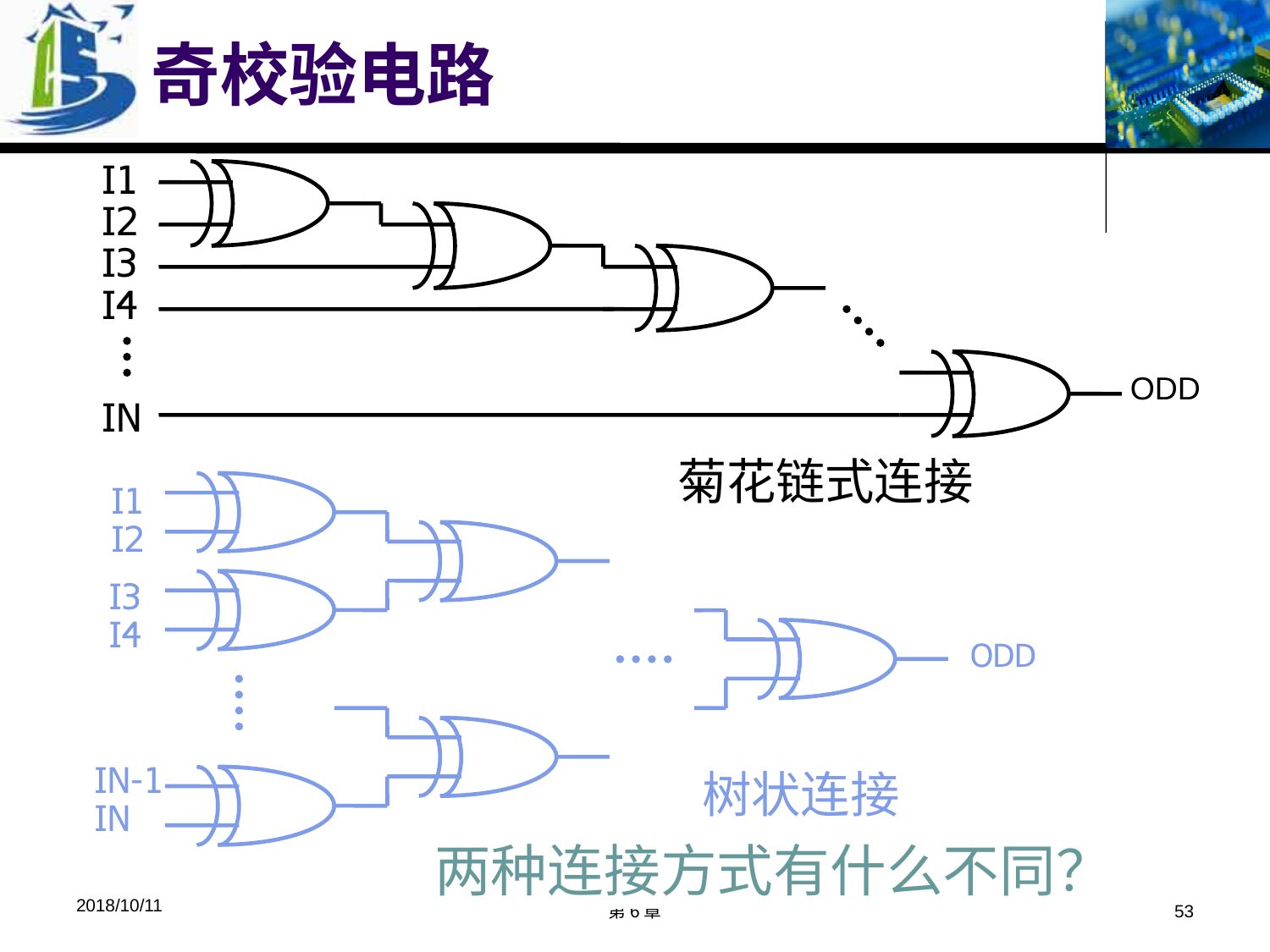

奇校验电路
I1
I2
I3
I4

IN

ODD
菊花链式连接

I1
I2
I3
I4
ODD
IN-1
IN
树状连接
两种连接方式有什么不同？
2018/10/11
第6章
53